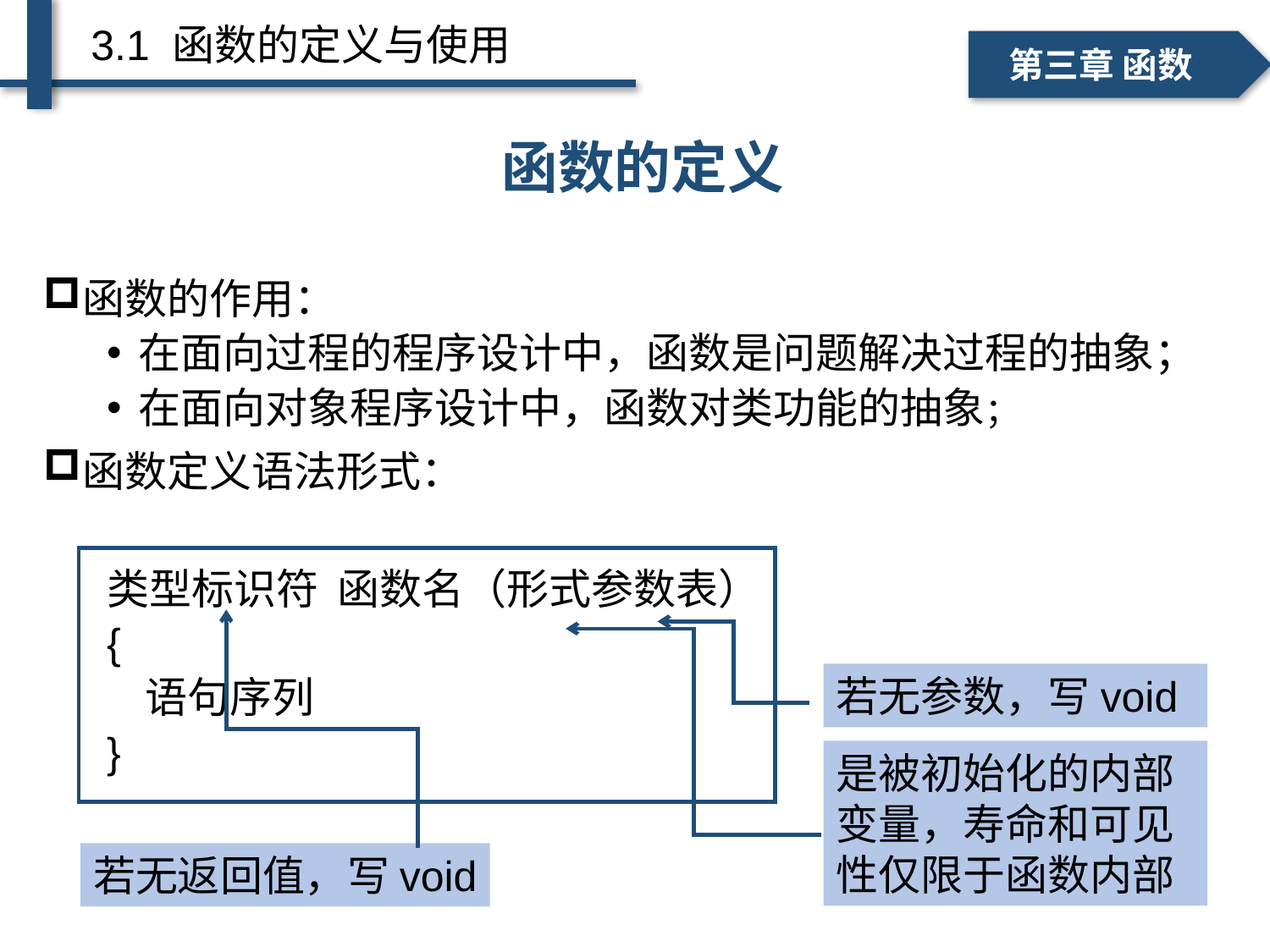

3.1 函数的定义与使用
一、个人简介
二、学术成绩

第三章 函数

函数的定义
函数的作用：
在面向过程的程序设计中，函数是问题解决过程的抽象；
在面向对象程序设计中，函数对类功能的抽象；
函数定义语法形式：

类型标识符  函数名（形式参数表）
{
   语句序列
}

若无参数，写void
是被初始化的内部变量，寿命和可见性仅限于函数内部
若无返回值，写void
3